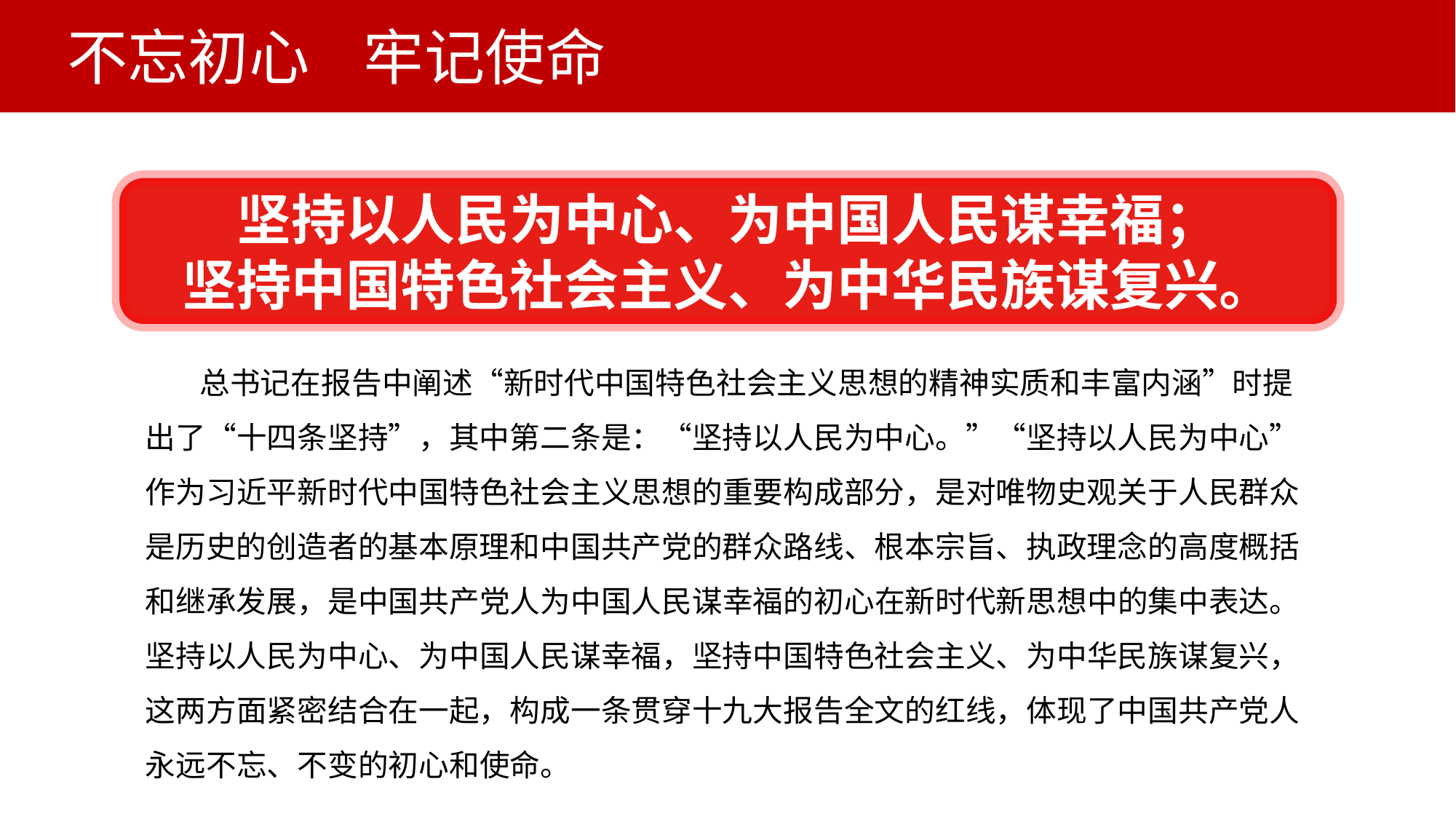

不忘初心    牢记使命
坚持以人民为中心、为中国人民谋幸福；
坚持中国特色社会主义、为中华民族谋复兴。
       总书记在报告中阐述“新时代中国特色社会主义思想的精神实质和丰富内涵”时提出了“十四条坚持”，其中第二条是：“坚持以人民为中心。”“坚持以人民为中心”作为习近平新时代中国特色社会主义思想的重要构成部分，是对唯物史观关于人民群众是历史的创造者的基本原理和中国共产党的群众路线、根本宗旨、执政理念的高度概括和继承发展，是中国共产党人为中国人民谋幸福的初心在新时代新思想中的集中表达。坚持以人民为中心、为中国人民谋幸福，坚持中国特色社会主义、为中华民族谋复兴，这两方面紧密结合在一起，构成一条贯穿十九大报告全文的红线，体现了中国共产党人永远不忘、不变的初心和使命。